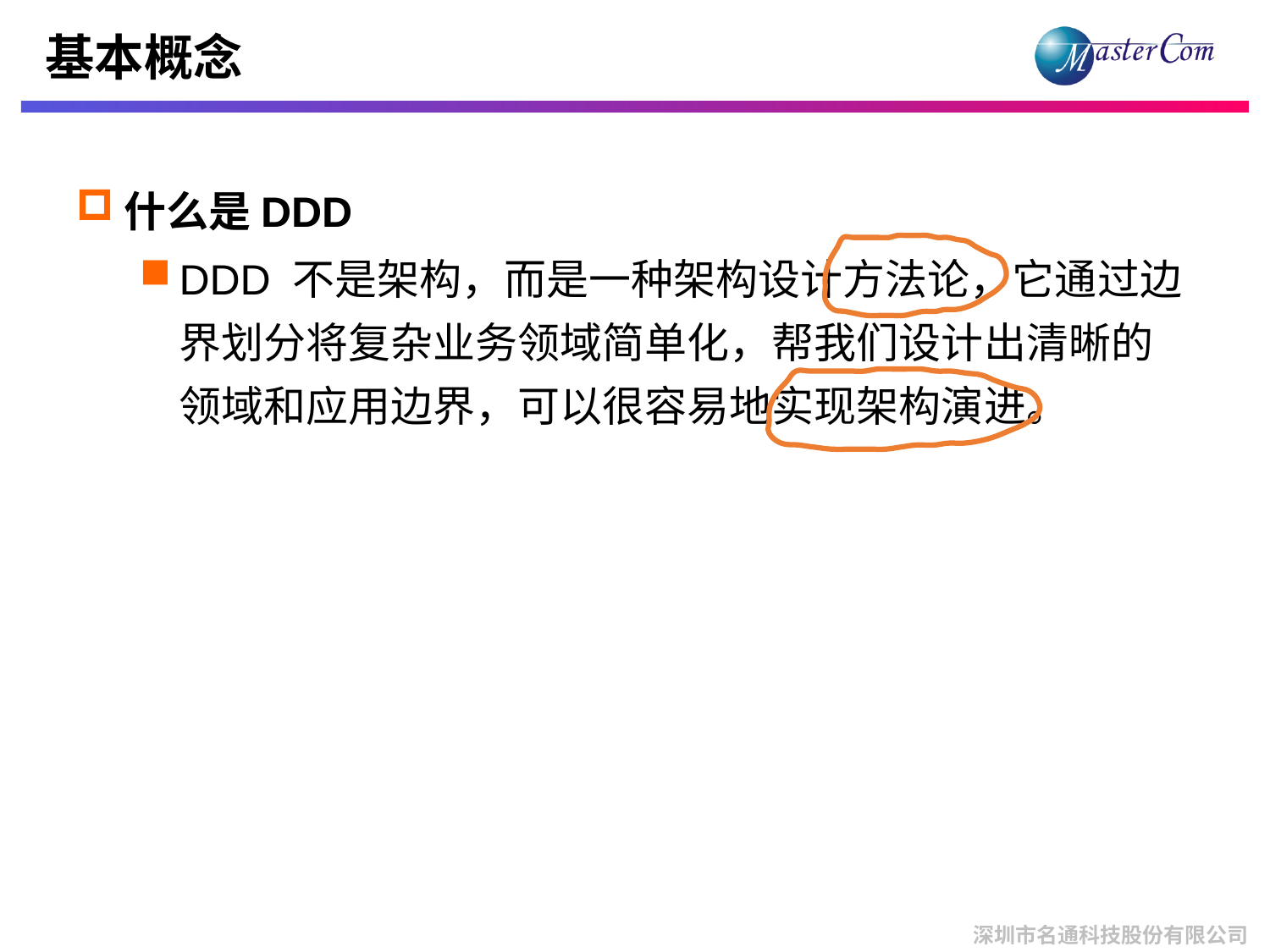

# 基本概念
什么是DDD
DDD 不是架构，而是一种架构设计方法论，它通过边界划分将复杂业务领域简单化，帮我们设计出清晰的领域和应用边界，可以很容易地实现架构演进。